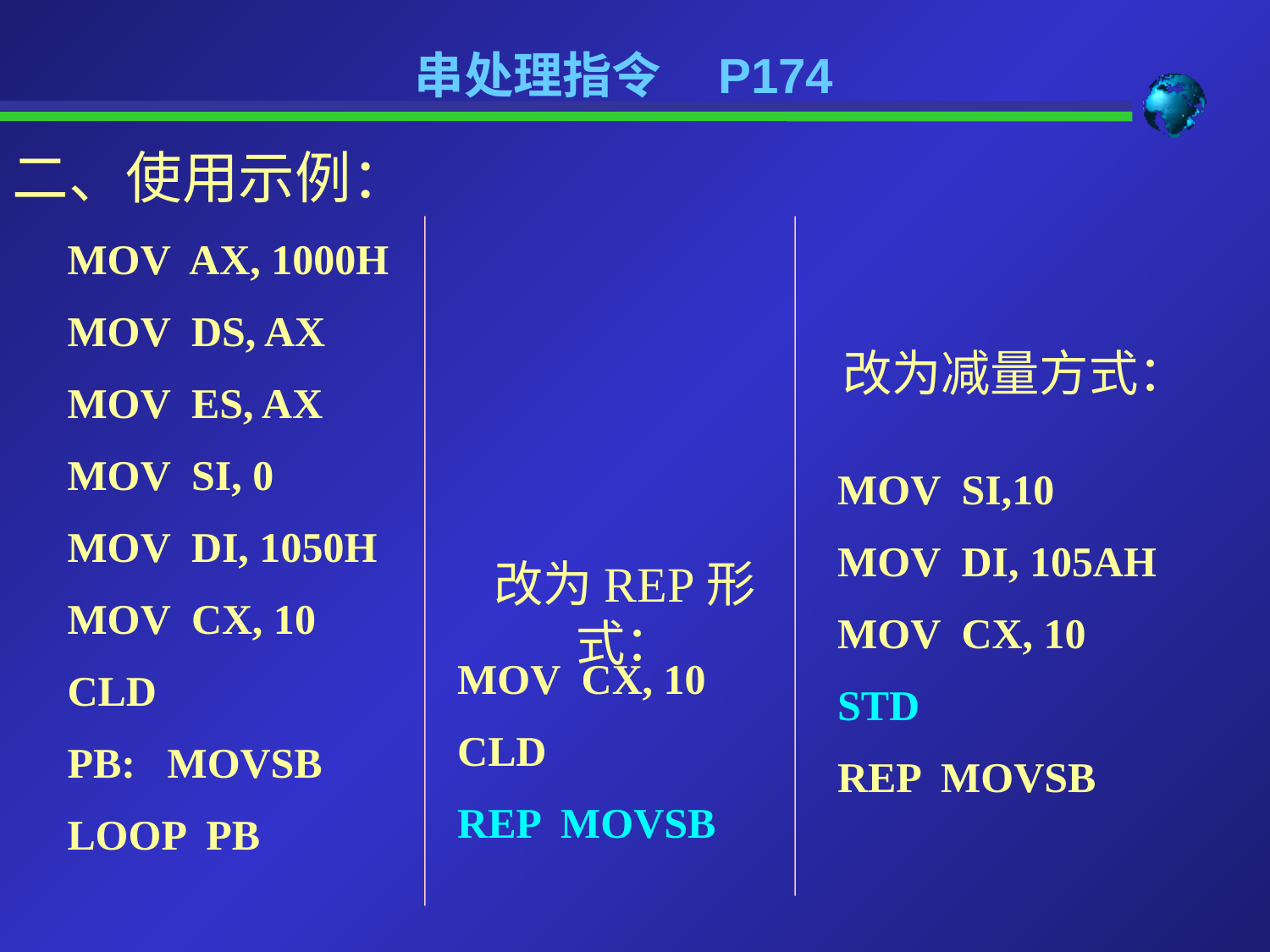

串处理指令    P174
二、使用示例：

MOV  AX, 1000H
MOV  DS, AX
MOV  ES, AX
MOV  SI, 0
MOV  DI, 1050H
MOV  CX, 10
CLD
PB:   MOVSB
LOOP  PB
改为减量方式：
MOV  SI,10
MOV  DI, 105AH
MOV  CX, 10
STD
REP  MOVSB
改为REP形式：
MOV  CX, 10
CLD
REP  MOVSB
48